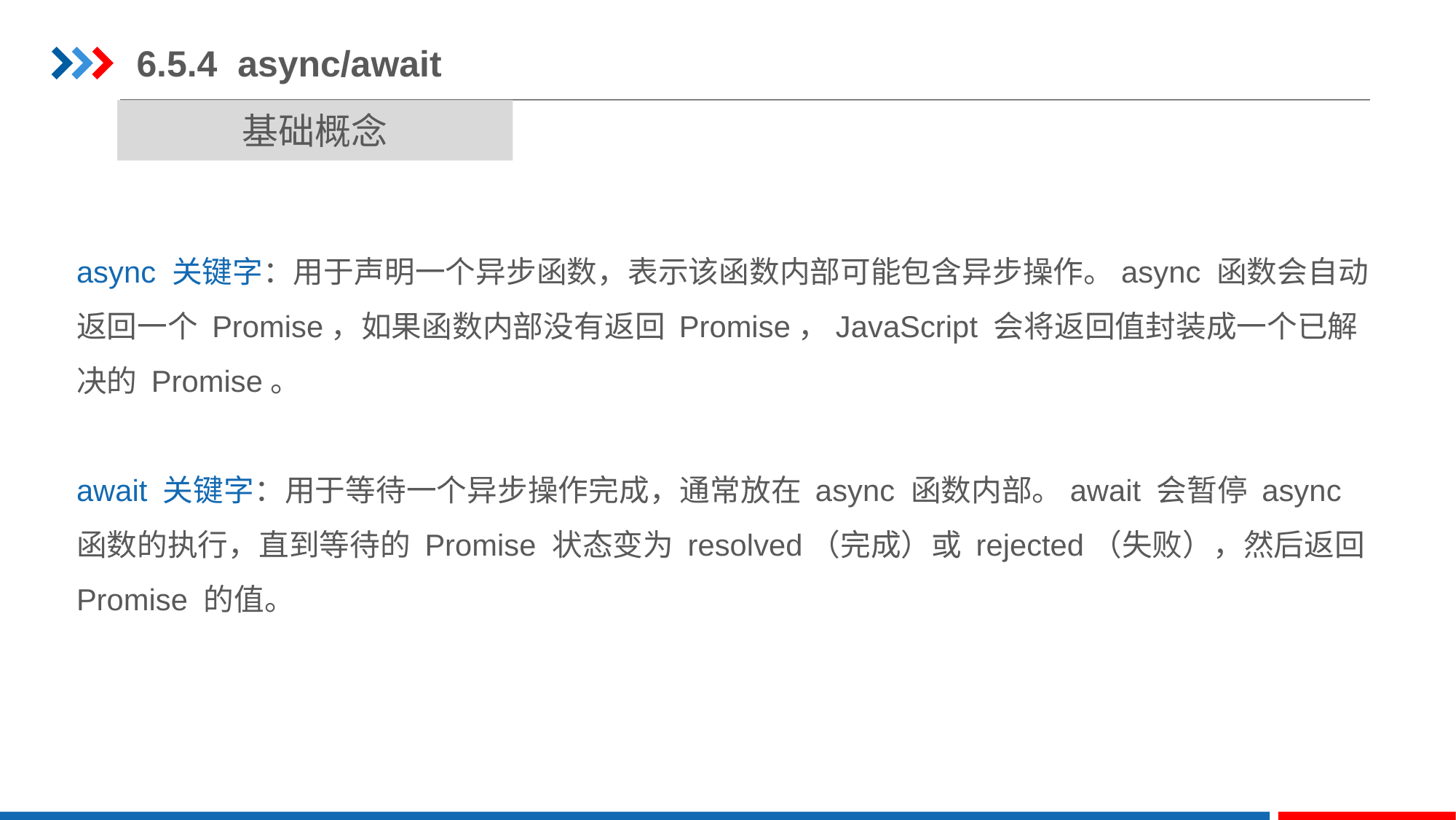

6.5.4  async/await
基础概念
async 关键字：用于声明一个异步函数，表示该函数内部可能包含异步操作。async 函数会自动返回一个 Promise，如果函数内部没有返回 Promise，JavaScript 会将返回值封装成一个已解决的 Promise。

await 关键字：用于等待一个异步操作完成，通常放在 async 函数内部。await 会暂停 async 函数的执行，直到等待的 Promise 状态变为 resolved（完成）或 rejected（失败），然后返回 Promise 的值。